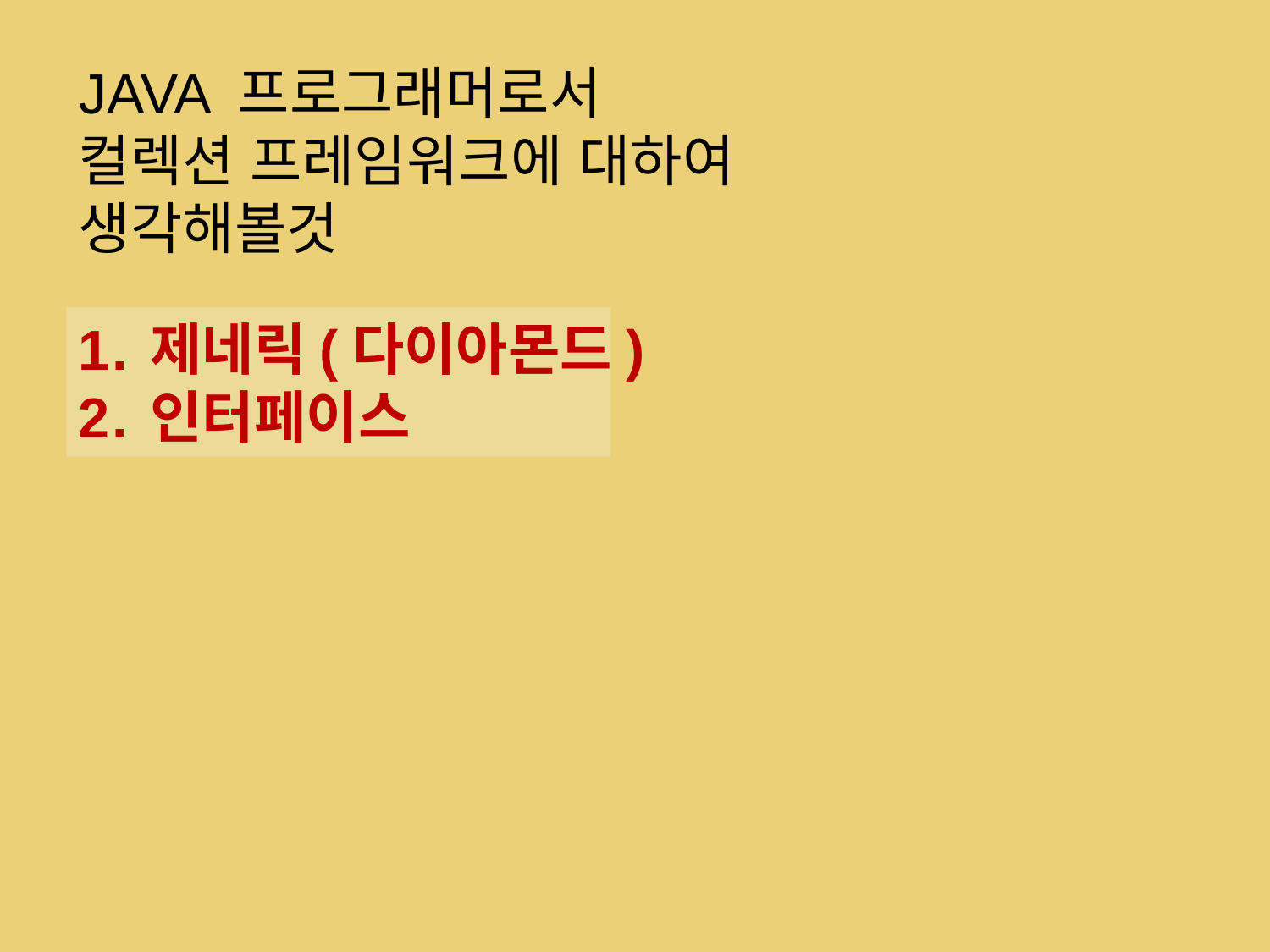

JAVA 프로그래머로서
컬렉션 프레임워크에 대하여
생각해볼것

제네릭(다이아몬드)
인터페이스